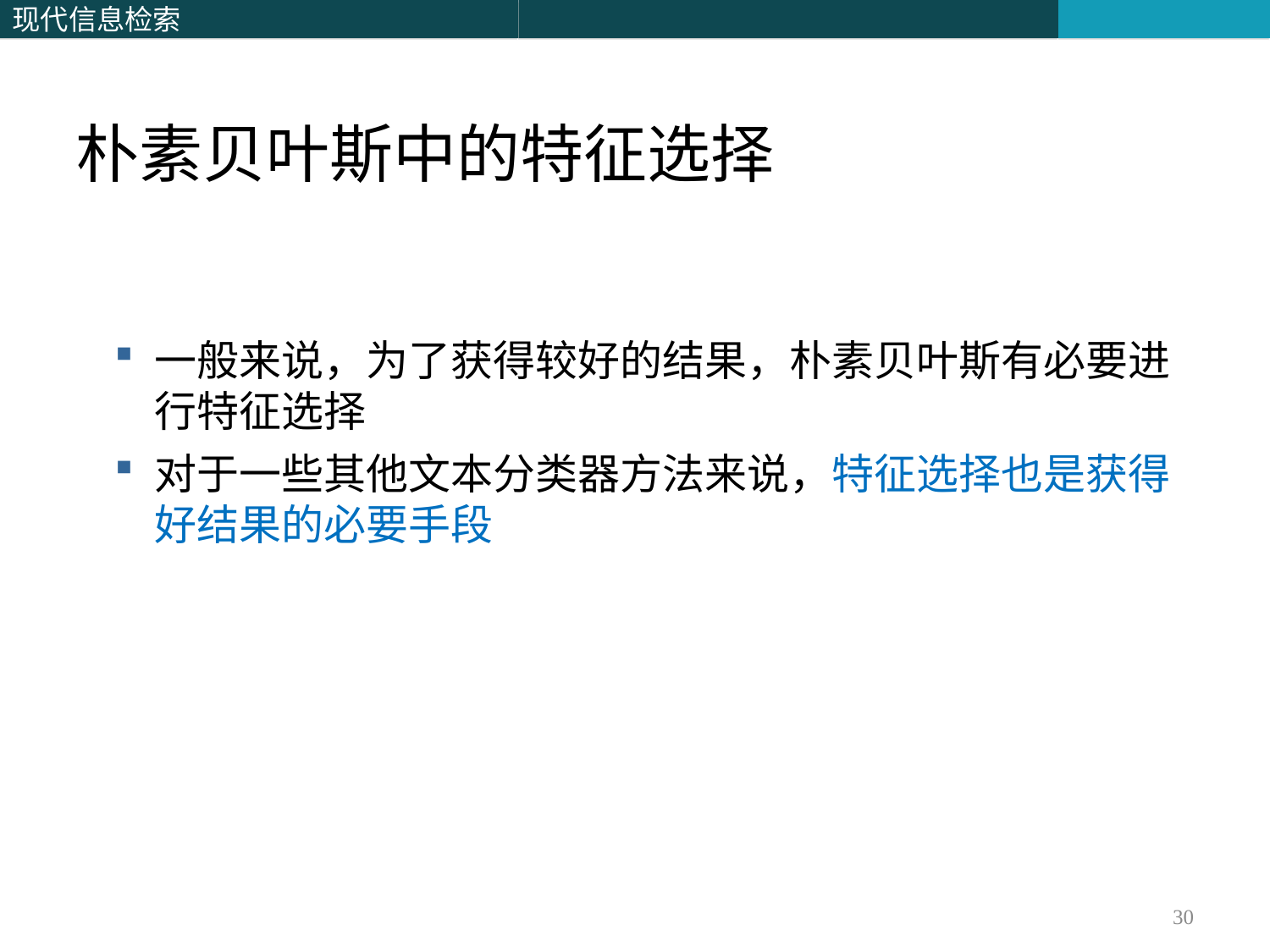

朴素贝叶斯中的特征选择
一般来说，为了获得较好的结果，朴素贝叶斯有必要进行特征选择
对于一些其他文本分类器方法来说，特征选择也是获得好结果的必要手段
30